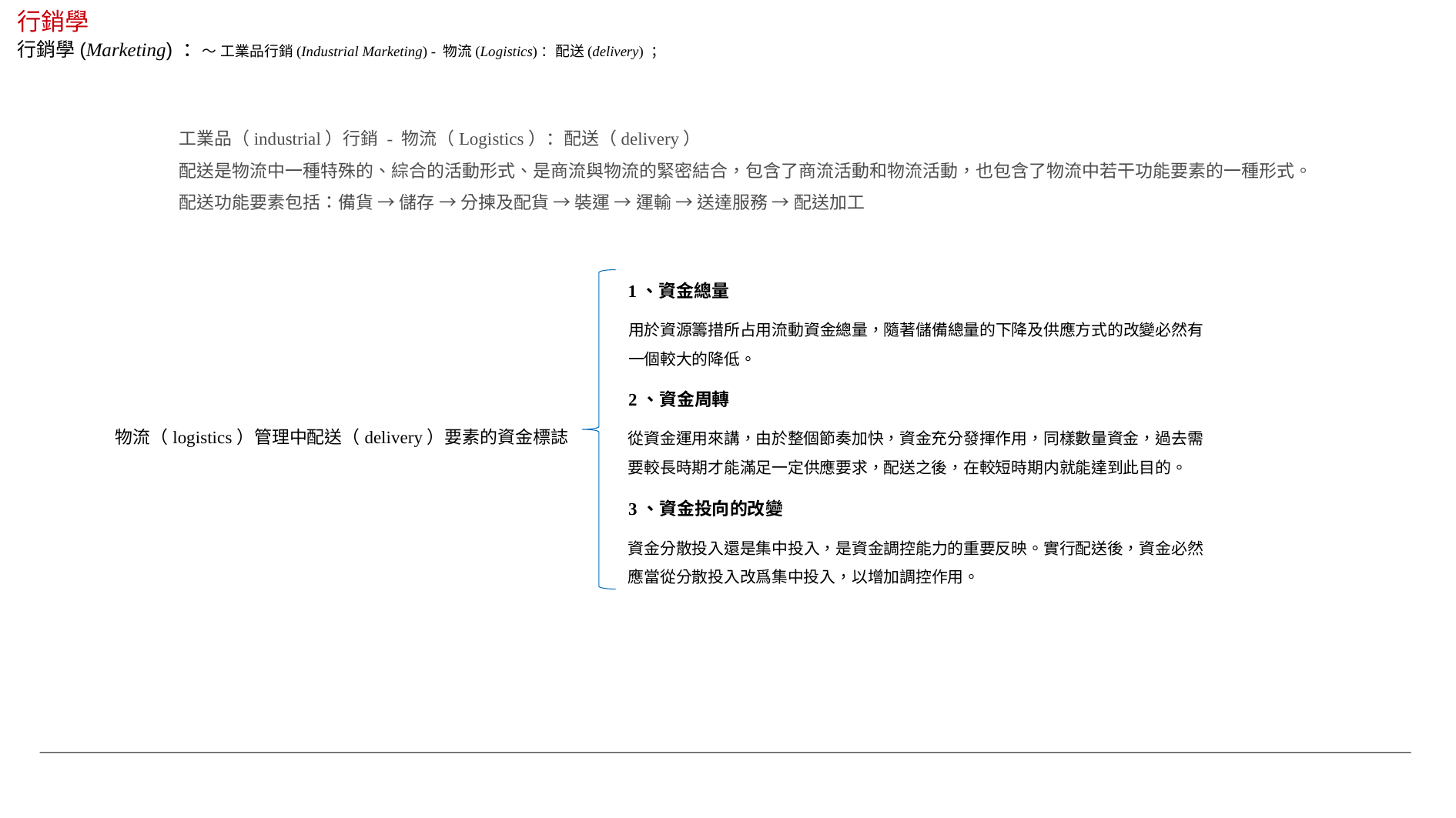

行銷學
行銷學(Marketing) ：～ 工業品行銷(Industrial Marketing) - 物流(Logistics)：配送(delivery) ；
工業品（industrial）行銷 - 物流（Logistics）：配送（delivery）
配送是物流中一種特殊的、綜合的活動形式、是商流與物流的緊密結合，包含了商流活動和物流活動，也包含了物流中若干功能要素的一種形式。
配送功能要素包括：備貨 → 儲存 → 分揀及配貨 → 裝運 → 運輸 → 送達服務 → 配送加工
1、資金總量

用於資源籌措所占用流動資金總量，隨著儲備總量的下降及供應方式的改變必然有一個較大的降低。
2、資金周轉
物流（logistics）管理中配送（delivery）要素的資金標誌
從資金運用來講，由於整個節奏加快，資金充分發揮作用，同樣數量資金，過去需要較長時期才能滿足一定供應要求，配送之後，在較短時期内就能達到此目的。
3、資金投向的改變
資金分散投入還是集中投入，是資金調控能力的重要反映。實行配送後，資金必然應當從分散投入改爲集中投入，以增加調控作用。